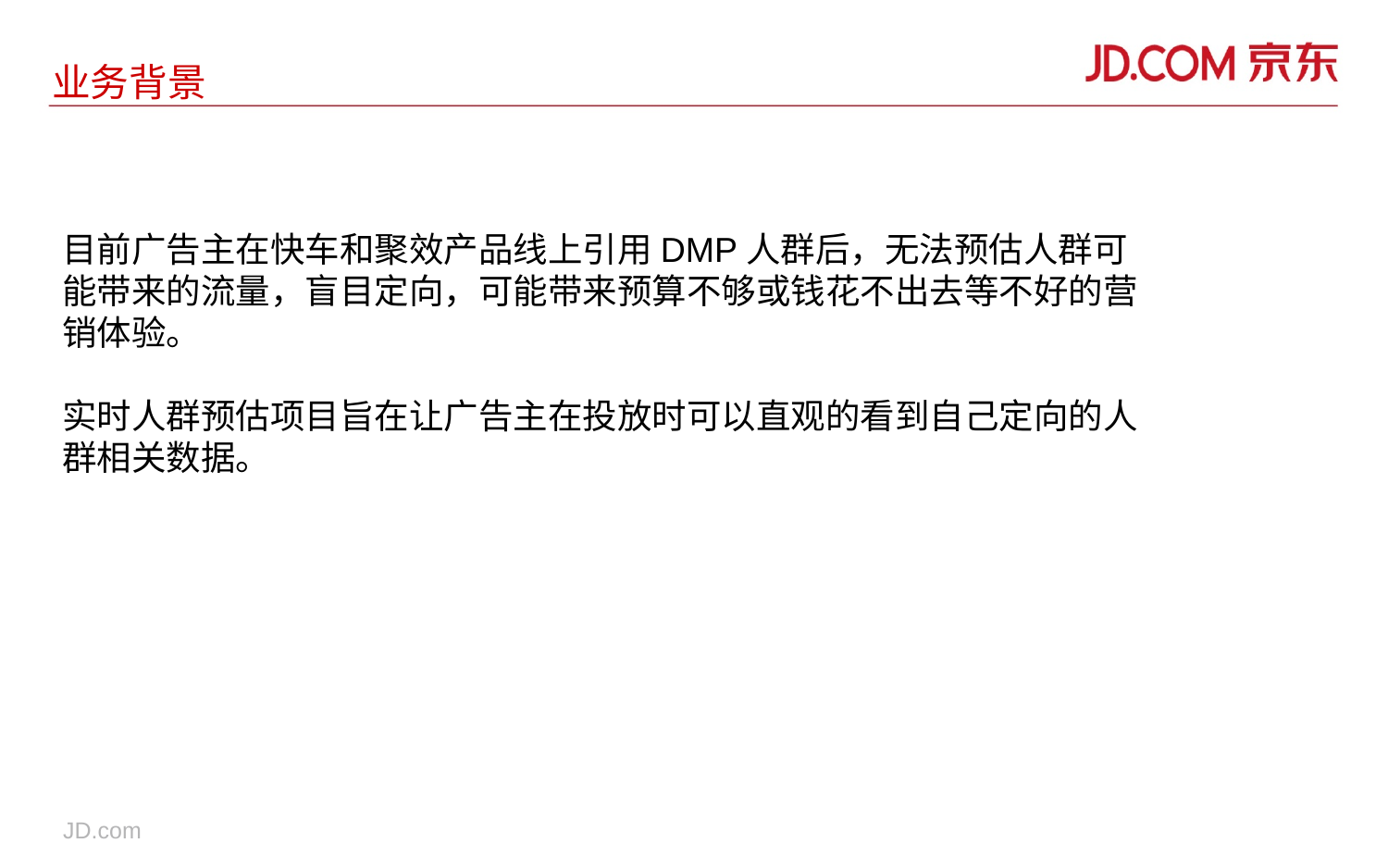

# 业务背景
目前广告主在快车和聚效产品线上引用DMP人群后，无法预估人群可能带来的流量，盲目定向，可能带来预算不够或钱花不出去等不好的营销体验。

实时人群预估项目旨在让广告主在投放时可以直观的看到自己定向的人群相关数据。